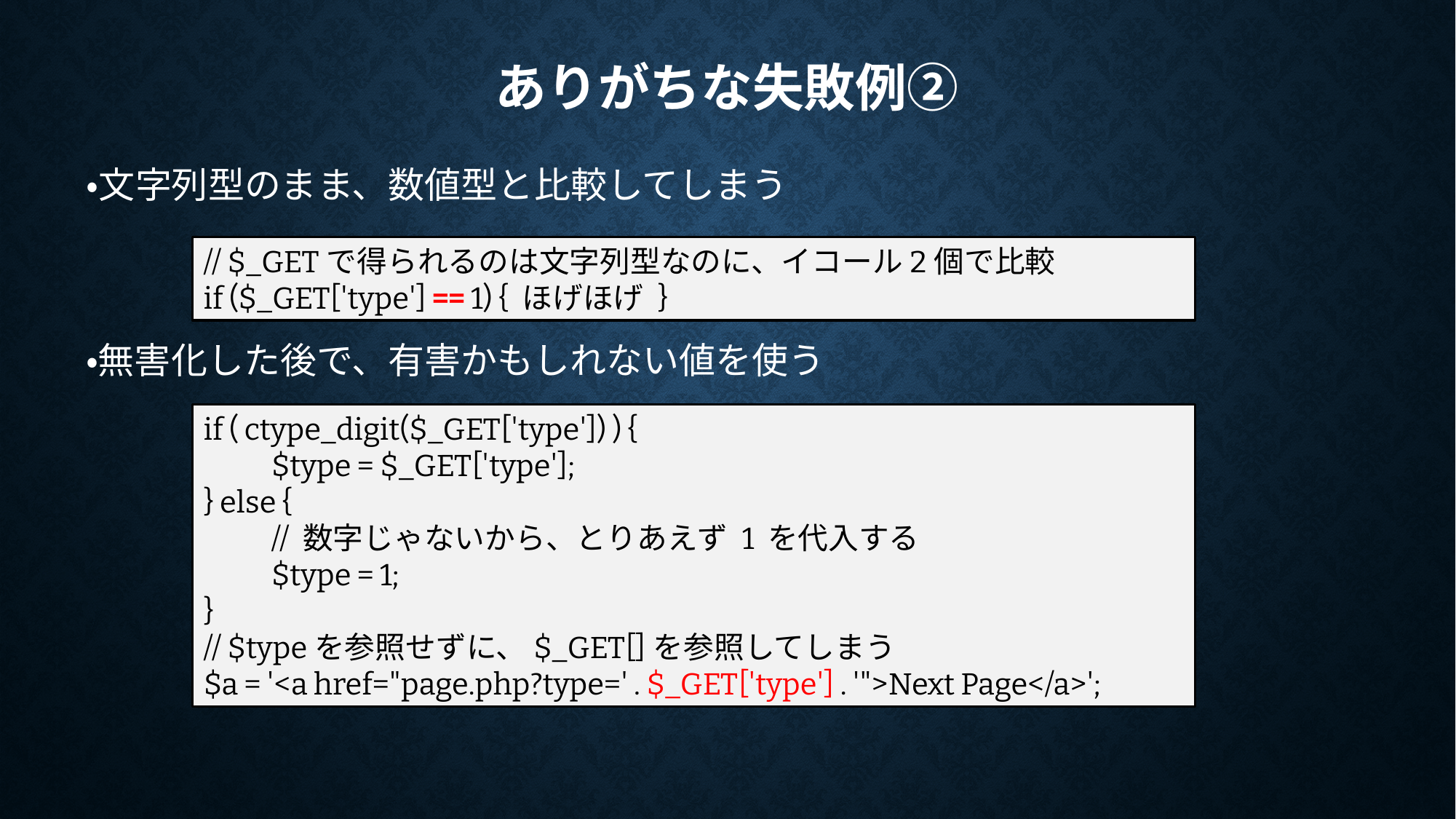

# ありがちな失敗例②
・文字列型のまま、数値型と比較してしまう
// $_GETで得られるのは文字列型なのに、イコール2個で比較
if ($_GET['type'] == 1) { ほげほげ }
・無害化した後で、有害かもしれない値を使う
if ( ctype_digit($_GET['type']) ) {
　　$type = $_GET['type'];
} else {
　　// 数字じゃないから、とりあえず 1 を代入する
　　$type = 1;
}
// $typeを参照せずに、$_GET[]を参照してしまう
$a = '<a href="page.php?type=' . $_GET['type'] . '">Next Page</a>';